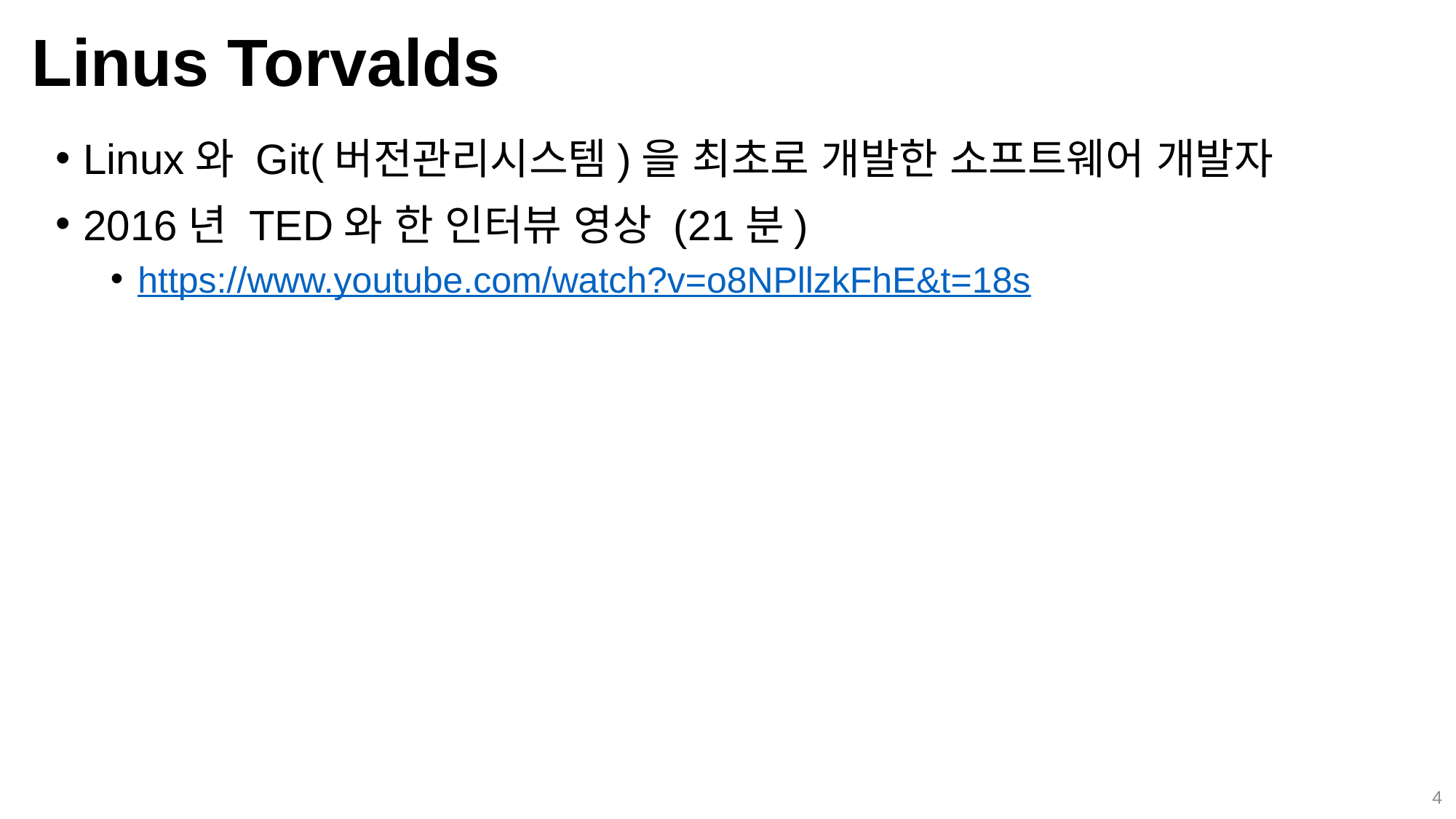

# Linus Torvalds
Linux와 Git(버전관리시스템)을 최초로 개발한 소프트웨어 개발자
2016년 TED와 한 인터뷰 영상 (21분)
https://www.youtube.com/watch?v=o8NPllzkFhE&t=18s
4